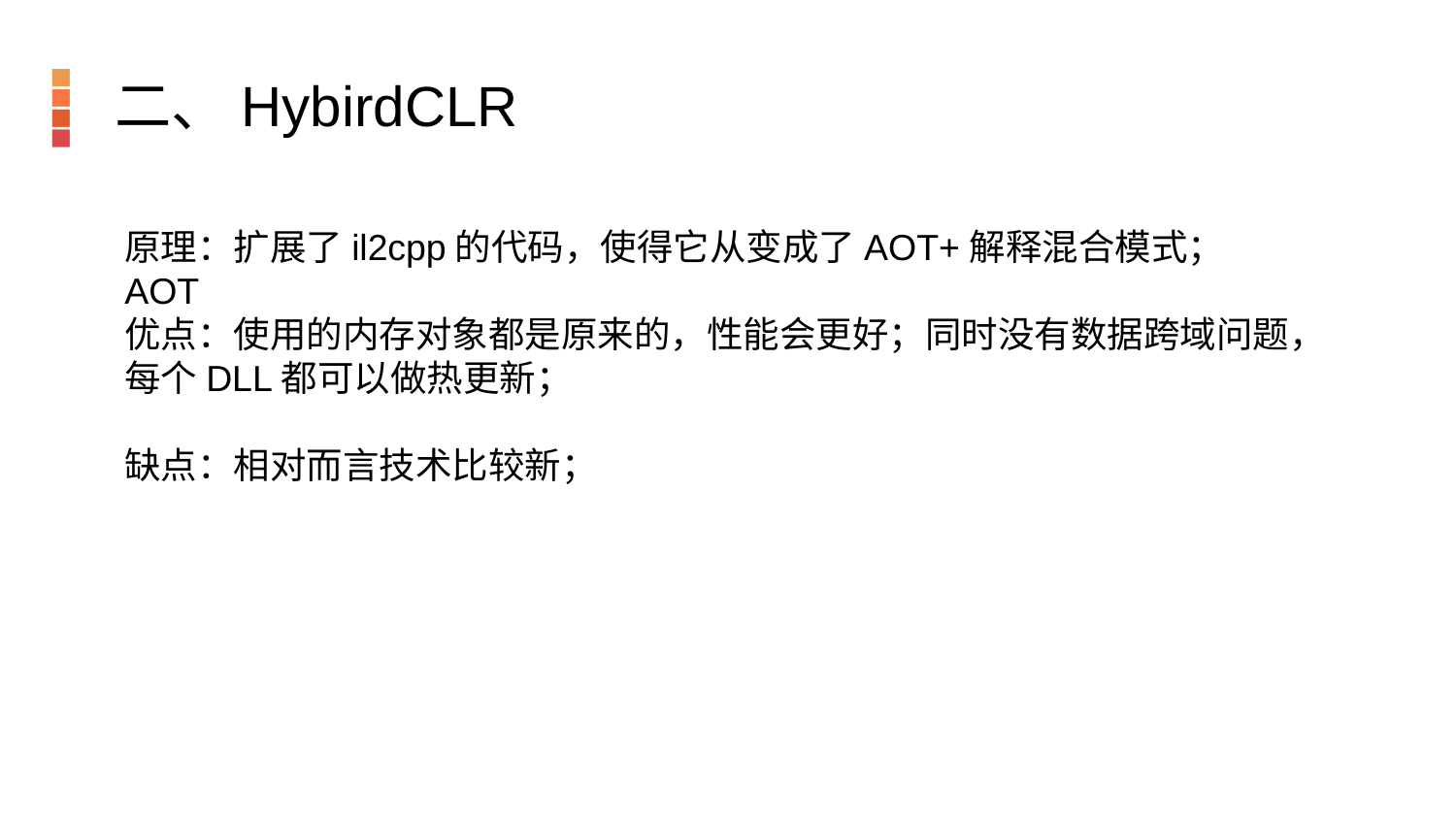

# 二、HybirdCLR
原理：扩展了il2cpp的代码，使得它从变成了AOT+解释混合模式；
AOT
优点：使用的内存对象都是原来的，性能会更好；同时没有数据跨域问题，每个DLL都可以做热更新；

缺点：相对而言技术比较新；